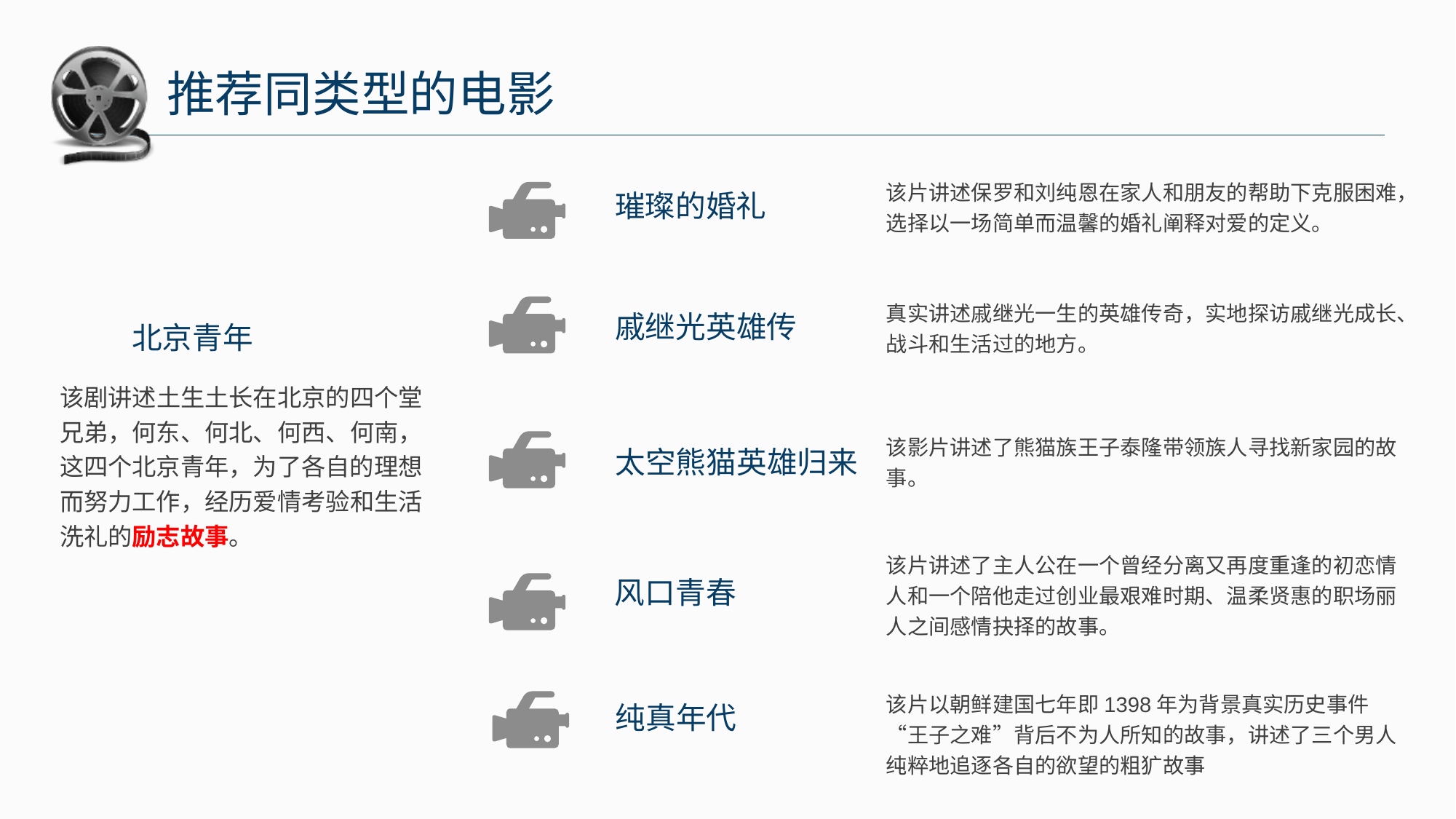

推荐同类型的电影
该片讲述保罗和刘纯恩在家人和朋友的帮助下克服困难，选择以一场简单而温馨的婚礼阐释对爱的定义。

璀璨的婚礼
真实讲述戚继光一生的英雄传奇，实地探访戚继光成长、战斗和生活过的地方。

戚继光英雄传
北京青年
该剧讲述土生土长在北京的四个堂兄弟，何东、何北、何西、何南，这四个北京青年，为了各自的理想而努力工作，经历爱情考验和生活洗礼的励志故事。
该影片讲述了熊猫族王子泰隆带领族人寻找新家园的故事。

太空熊猫英雄归来
该片讲述了主人公在一个曾经分离又再度重逢的初恋情人和一个陪他走过创业最艰难时期、温柔贤惠的职场丽人之间感情抉择的故事。
风口青春

该片以朝鲜建国七年即1398年为背景真实历史事件“王子之难”背后不为人所知的故事，讲述了三个男人纯粹地追逐各自的欲望的粗犷故事

纯真年代